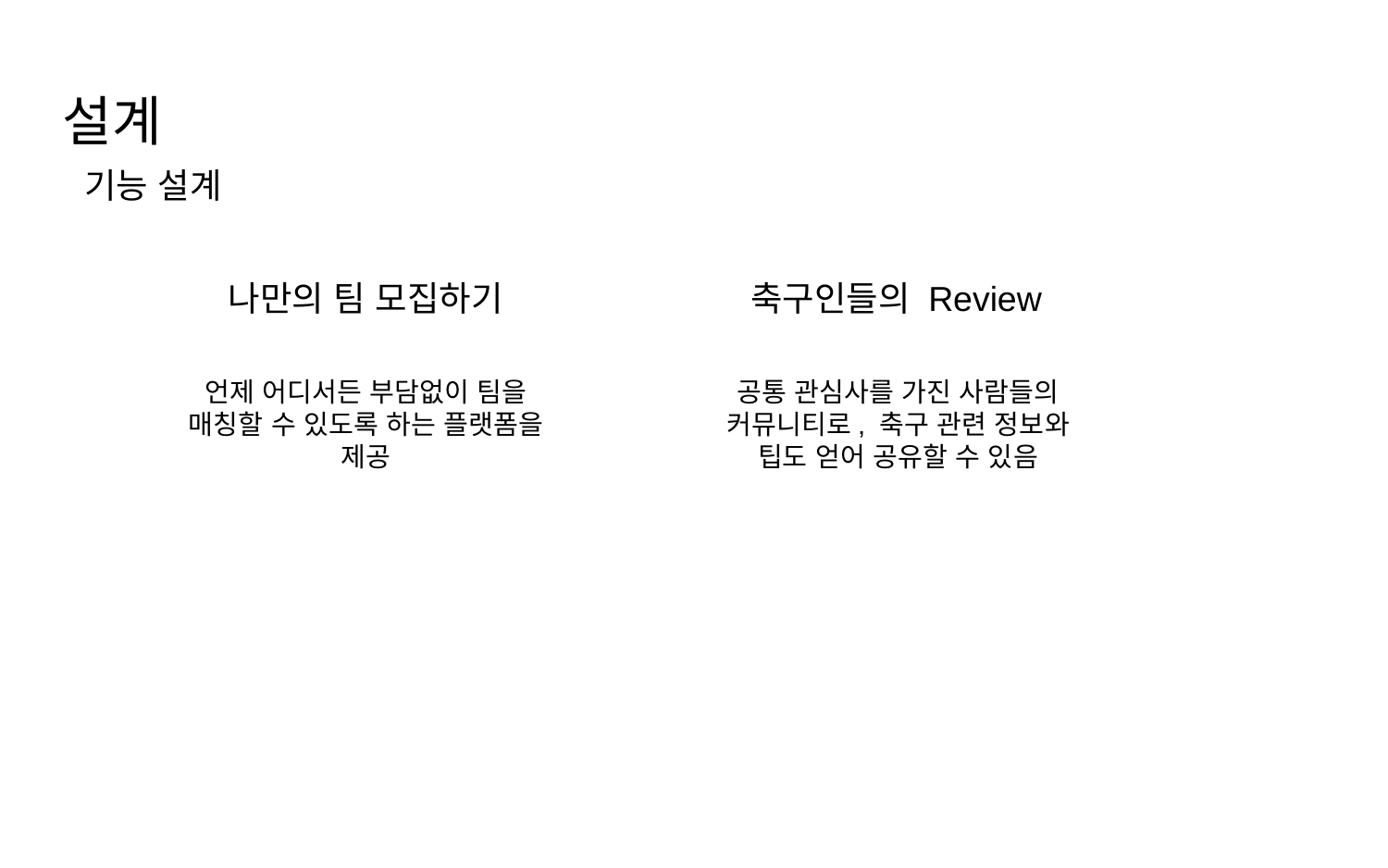

설계
기능 설계
나만의 팀 모집하기
축구인들의 Review
언제 어디서든 부담없이 팀을 매칭할 수 있도록 하는 플랫폼을 제공
공통 관심사를 가진 사람들의 커뮤니티로, 축구 관련 정보와 팁도 얻어 공유할 수 있음